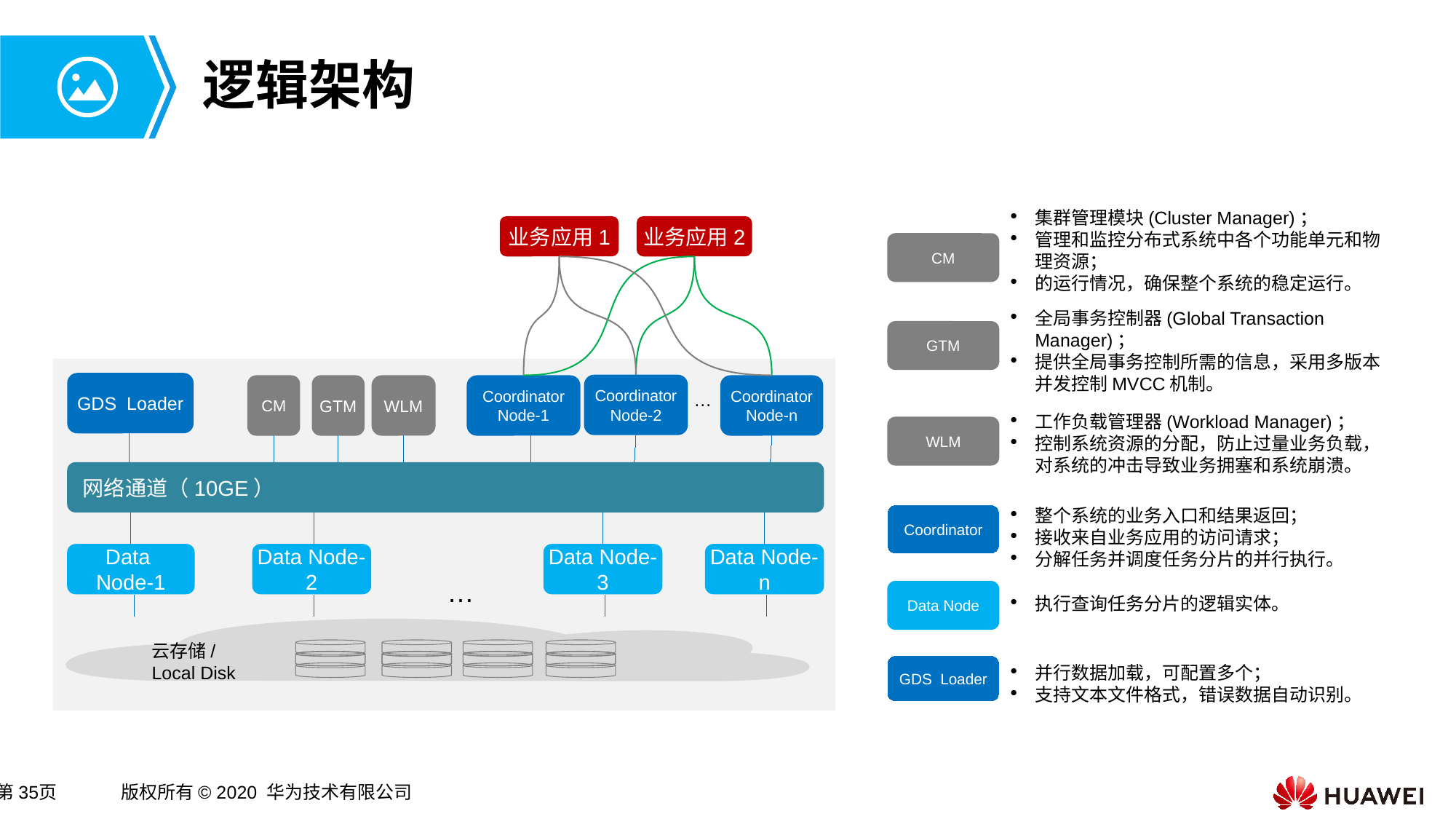

# 逻辑架构
集群管理模块(Cluster Manager)；
管理和监控分布式系统中各个功能单元和物理资源；
的运行情况，确保整个系统的稳定运行。
业务应用1
业务应用2
CM
GTM

GDS  Loader
Coordinator
Node-2
CM
GTM
WLM
Coordinator
Node-1
Coordinator
Node-n
…
工作负载管理器(Workload Manager)；
控制系统资源的分配，防止过量业务负载，对系统的冲击导致业务拥塞和系统崩溃。
WLM
网络通道（10GE）
整个系统的业务入口和结果返回；
接收来自业务应用的访问请求；
分解任务并调度任务分片的并行执行。
Coordinator
Data
Node-1
Data Node-2
Data Node-3
Data Node-n
…
Data Node
执行查询任务分片的逻辑实体。

云存储/
Local Disk

GDS  Loader
并行数据加载，可配置多个；
支持文本文件格式，错误数据自动识别。

全局事务控制器(Global Transaction Manager)；
提供全局事务控制所需的信息，采用多版本并发控制MVCC机制。